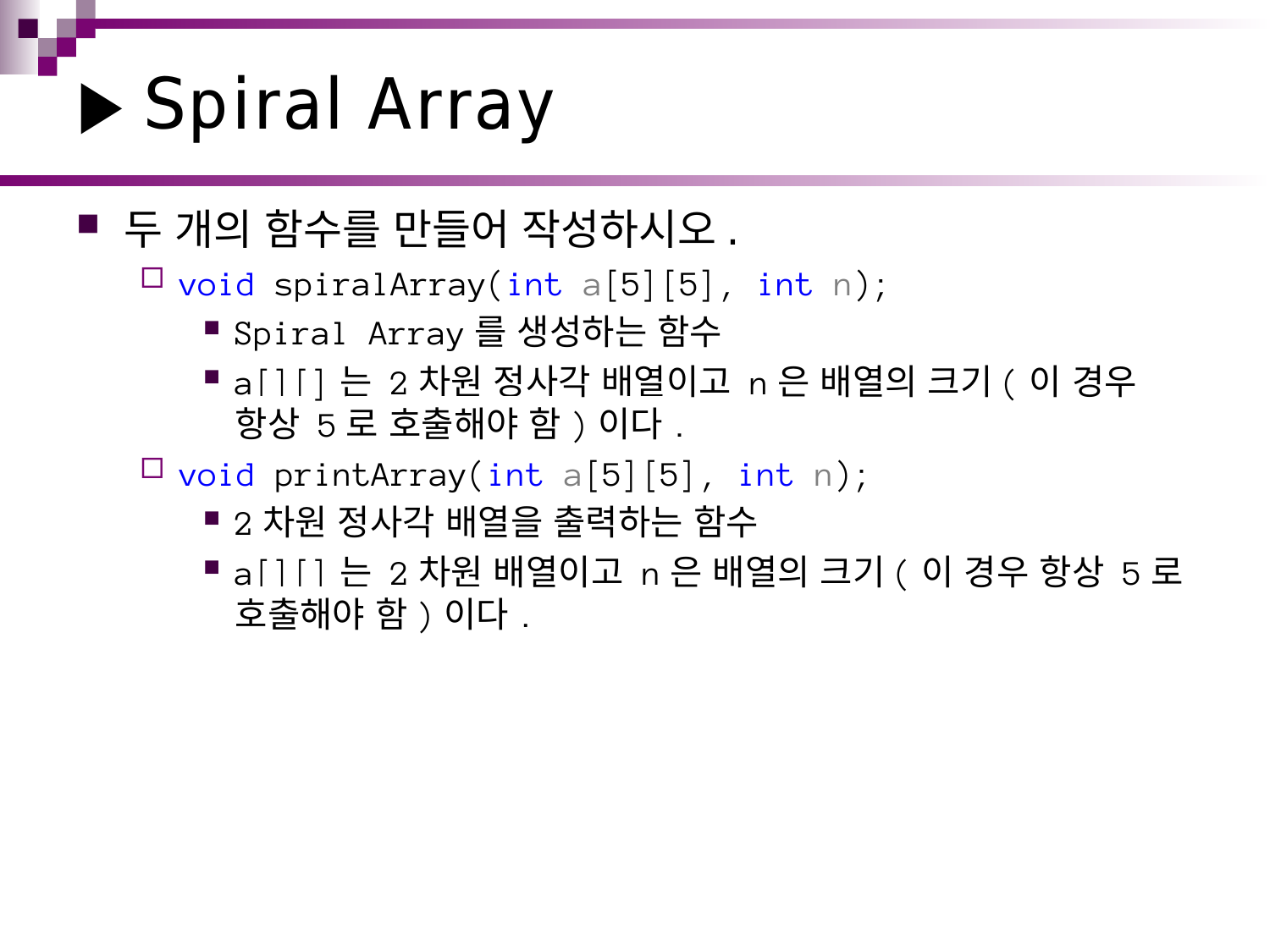

# ▶ Spiral Array
두 개의 함수를 만들어 작성하시오.
void spiralArray(int a[5][5], int n);
Spiral Array를 생성하는 함수
a[][]는 2차원 정사각 배열이고 n은 배열의 크기(이 경우 항상 5로 호출해야 함)이다.
void printArray(int a[5][5], int n);
2차원 정사각 배열을 출력하는 함수
a[][]는 2차원 배열이고 n은 배열의 크기(이 경우 항상 5로 호출해야 함)이다.